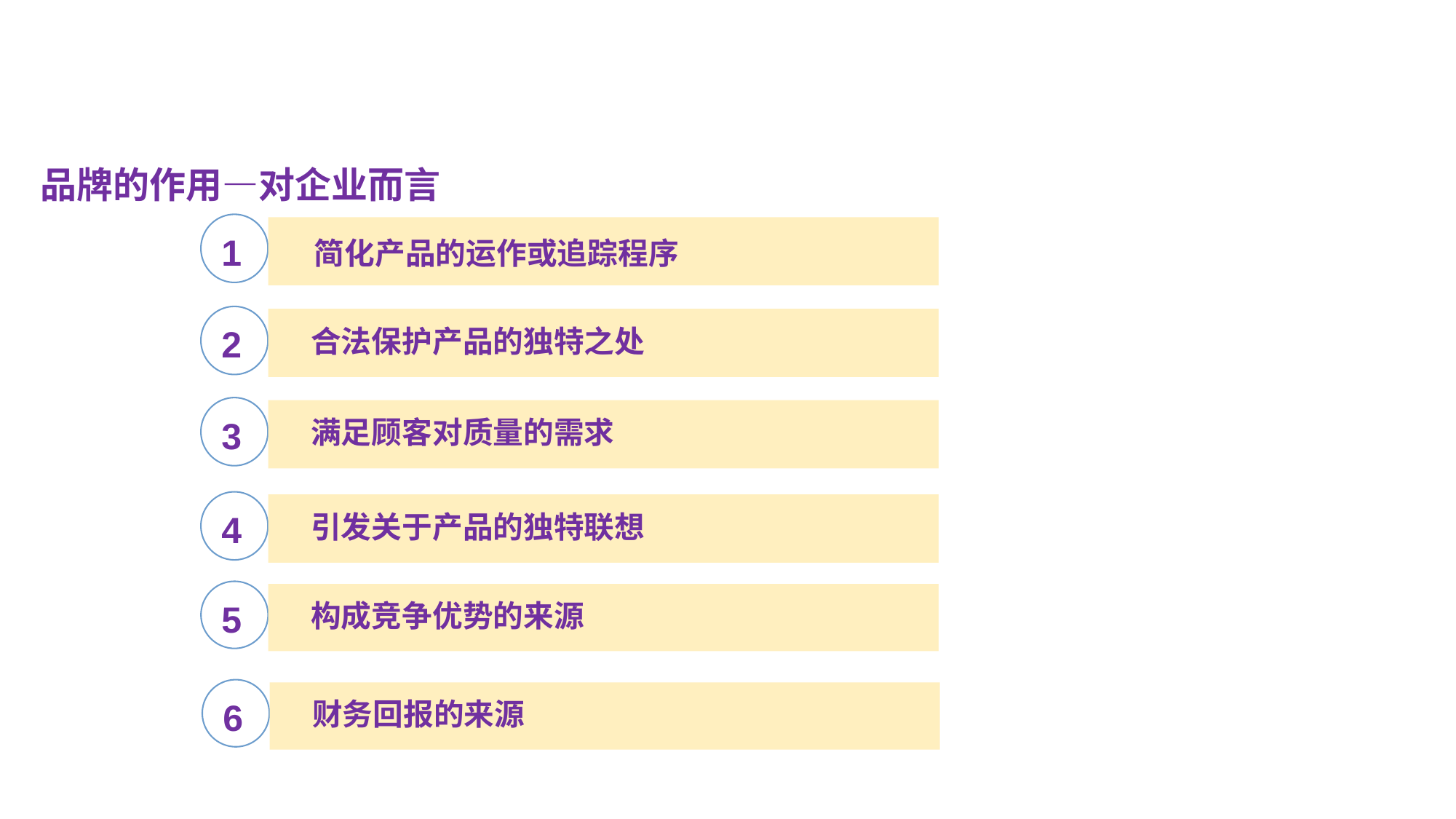

品牌的作用—对企业而言
1

2
合法保护产品的独特之处
3
满足顾客对质量的需求
4
引发关于产品的独特联想
简化产品的运作或追踪程序
5
构成竞争优势的来源
6
财务回报的来源